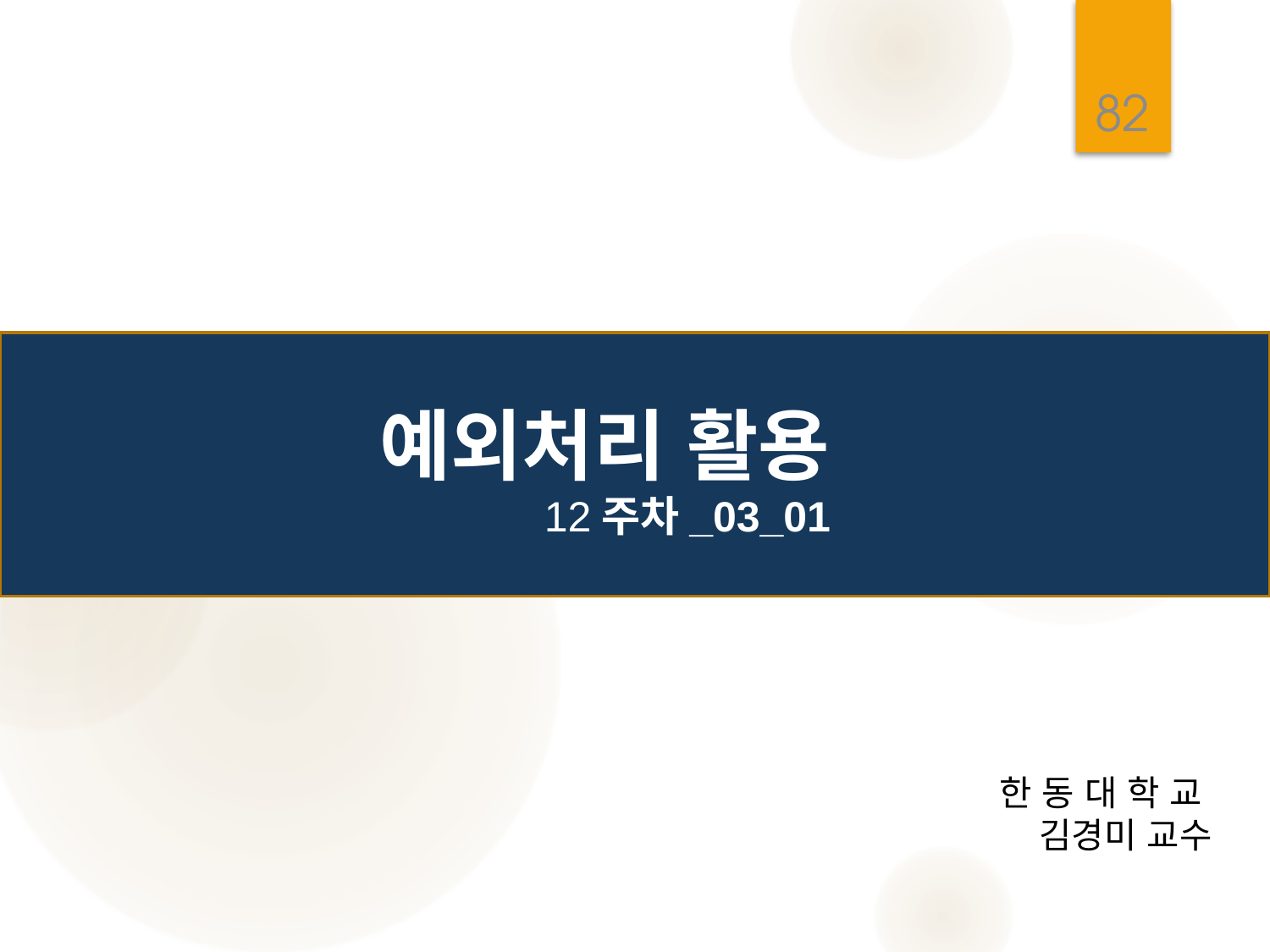

82

# 예외처리 활용 12주차_03_01
한 동 대 학 교
김경미 교수